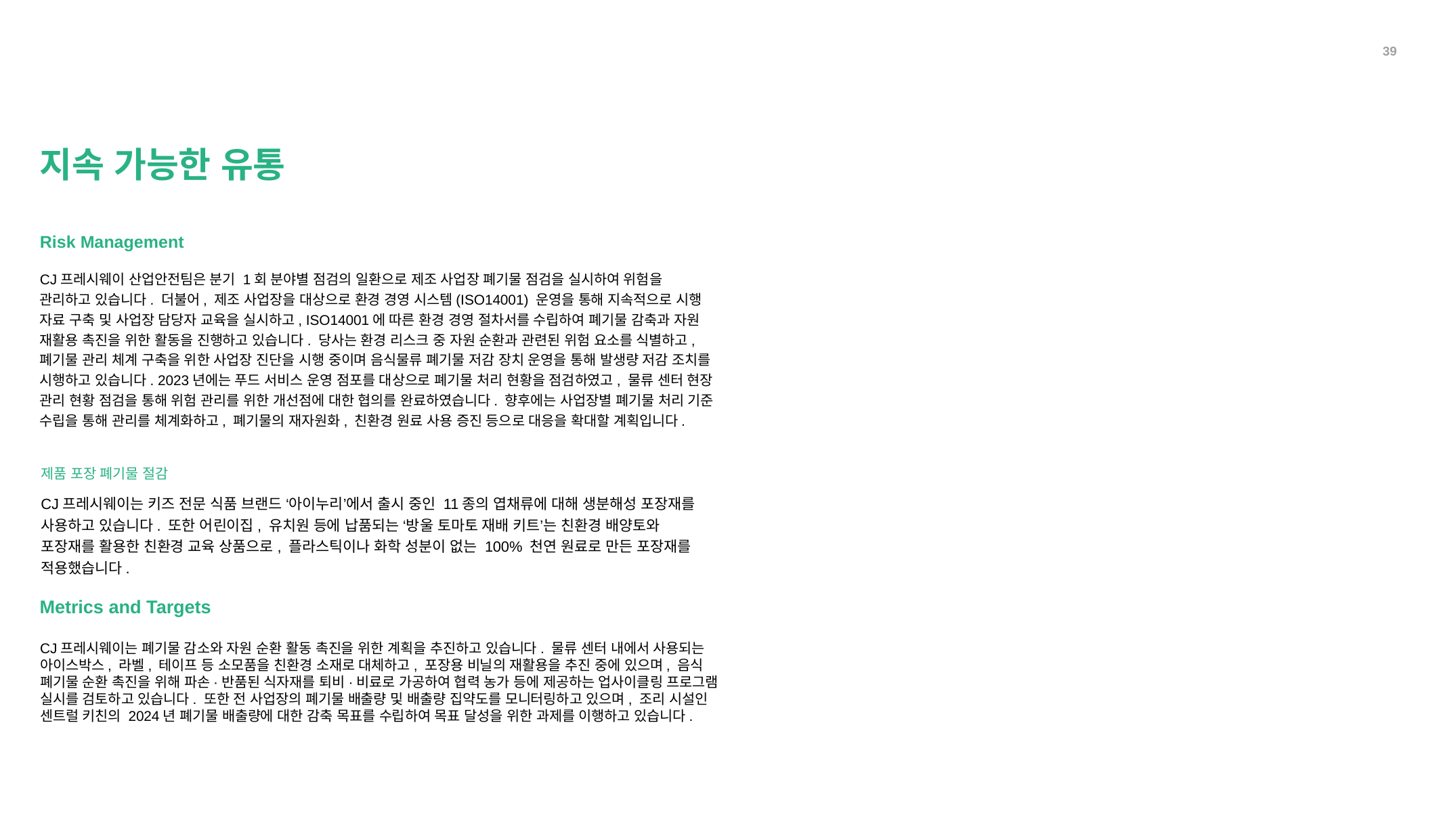

39
지속 가능한 유통
Risk Management
CJ프레시웨이 산업안전팀은 분기 1회 분야별 점검의 일환으로 제조 사업장 폐기물 점검을 실시하여 위험을 관리하고 있습니다. 더불어, 제조 사업장을 대상으로 환경 경영 시스템(ISO14001) 운영을 통해 지속적으로 시행 자료 구축 및 사업장 담당자 교육을 실시하고, ISO14001에 따른 환경 경영 절차서를 수립하여 폐기물 감축과 자원 재활용 촉진을 위한 활동을 진행하고 있습니다. 당사는 환경 리스크 중 자원 순환과 관련된 위험 요소를 식별하고, 폐기물 관리 체계 구축을 위한 사업장 진단을 시행 중이며 음식물류 폐기물 저감 장치 운영을 통해 발생량 저감 조치를 시행하고 있습니다. 2023년에는 푸드 서비스 운영 점포를 대상으로 폐기물 처리 현황을 점검하였고, 물류 센터 현장 관리 현황 점검을 통해 위험 관리를 위한 개선점에 대한 협의를 완료하였습니다. 향후에는 사업장별 폐기물 처리 기준 수립을 통해 관리를 체계화하고, 폐기물의 재자원화, 친환경 원료 사용 증진 등으로 대응을 확대할 계획입니다.
제품 포장 폐기물 절감
CJ프레시웨이는 키즈 전문 식품 브랜드 ‘아이누리’에서 출시 중인 11종의 엽채류에 대해 생분해성 포장재를 사용하고 있습니다. 또한 어린이집, 유치원 등에 납품되는 ‘방울 토마토 재배 키트’는 친환경 배양토와 포장재를 활용한 친환경 교육 상품으로, 플라스틱이나 화학 성분이 없는 100% 천연 원료로 만든 포장재를 적용했습니다.
Metrics and Targets
CJ프레시웨이는 폐기물 감소와 자원 순환 활동 촉진을 위한 계획을 추진하고 있습니다. 물류 센터 내에서 사용되는 아이스박스, 라벨, 테이프 등 소모품을 친환경 소재로 대체하고, 포장용 비닐의 재활용을 추진 중에 있으며, 음식 폐기물 순환 촉진을 위해 파손·반품된 식자재를 퇴비·비료로 가공하여 협력 농가 등에 제공하는 업사이클링 프로그램 실시를 검토하고 있습니다. 또한 전 사업장의 폐기물 배출량 및 배출량 집약도를 모니터링하고 있으며, 조리 시설인 센트럴 키친의 2024년 폐기물 배출량에 대한 감축 목표를 수립하여 목표 달성을 위한 과제를 이행하고 있습니다.